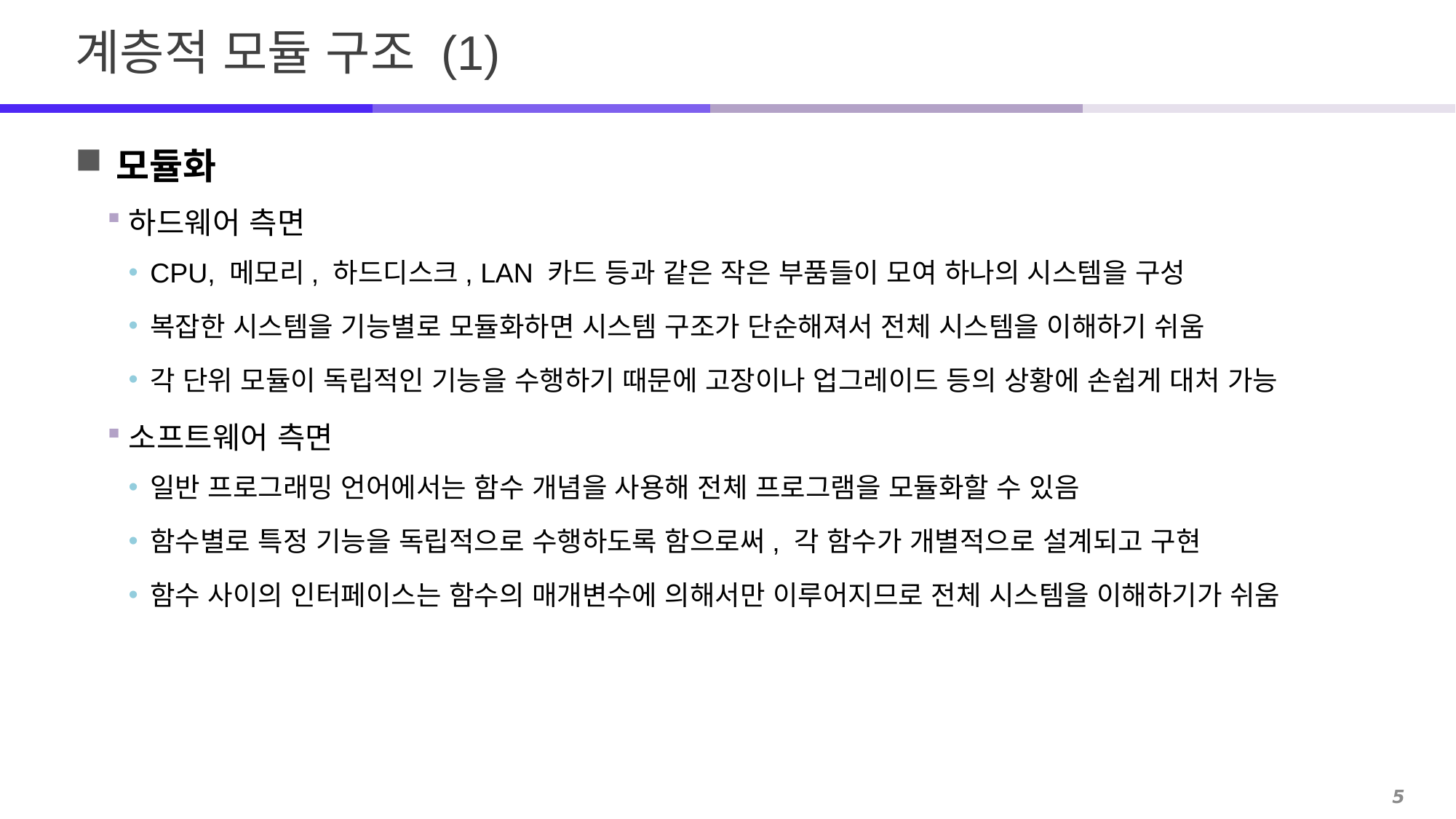

# 계층적 모듈 구조 (1)
모듈화
하드웨어 측면
CPU, 메모리, 하드디스크, LAN 카드 등과 같은 작은 부품들이 모여 하나의 시스템을 구성
복잡한 시스템을 기능별로 모듈화하면 시스템 구조가 단순해져서 전체 시스템을 이해하기 쉬움
각 단위 모듈이 독립적인 기능을 수행하기 때문에 고장이나 업그레이드 등의 상황에 손쉽게 대처 가능
소프트웨어 측면
일반 프로그래밍 언어에서는 함수 개념을 사용해 전체 프로그램을 모듈화할 수 있음
함수별로 특정 기능을 독립적으로 수행하도록 함으로써, 각 함수가 개별적으로 설계되고 구현
함수 사이의 인터페이스는 함수의 매개변수에 의해서만 이루어지므로 전체 시스템을 이해하기가 쉬움